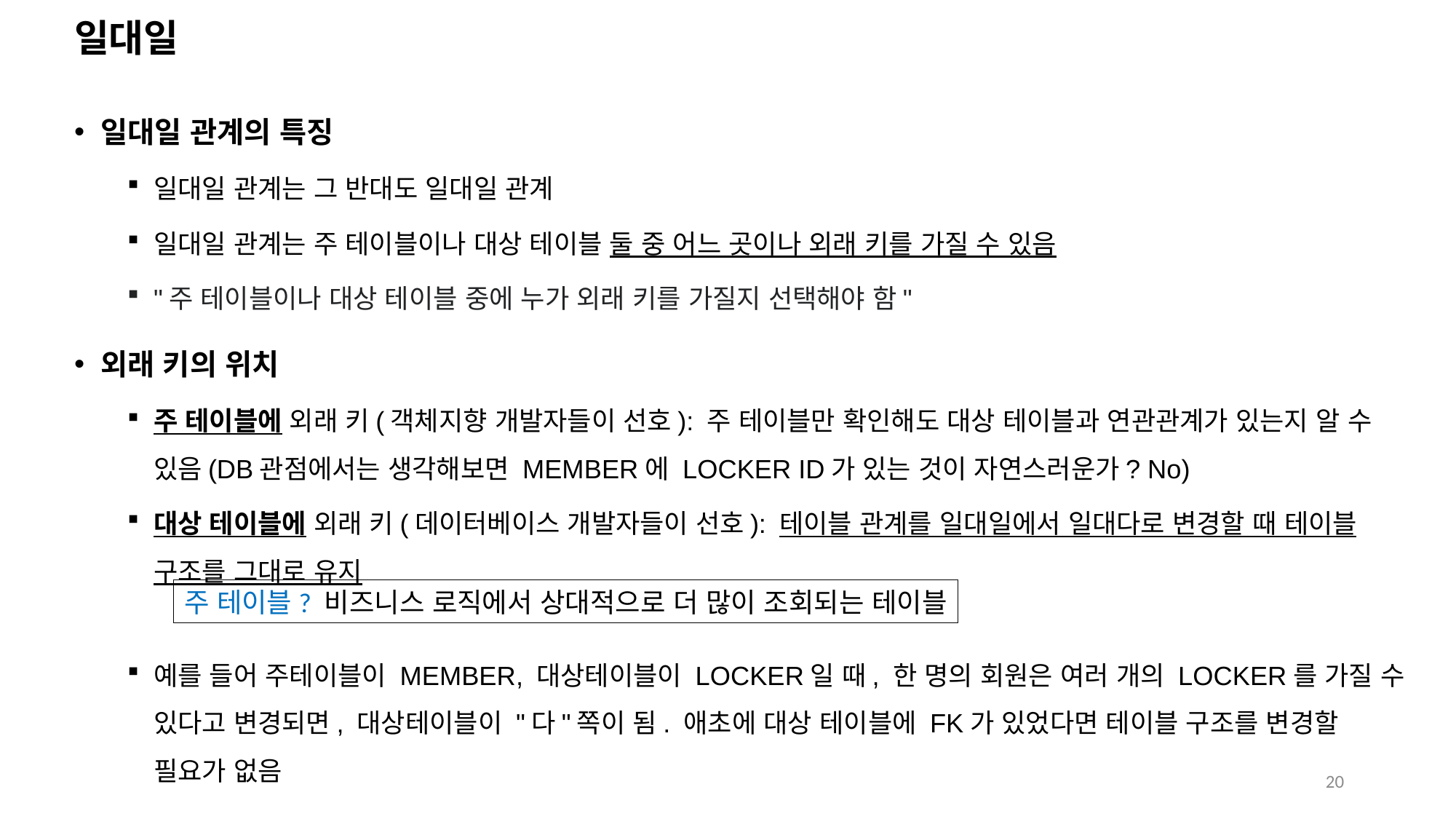

# 일대일
일대일 관계의 특징
일대일 관계는 그 반대도 일대일 관계
일대일 관계는 주 테이블이나 대상 테이블 둘 중 어느 곳이나 외래 키를 가질 수 있음
"주 테이블이나 대상 테이블 중에 누가 외래 키를 가질지 선택해야 함"
외래 키의 위치
주 테이블에 외래 키(객체지향 개발자들이 선호): 주 테이블만 확인해도 대상 테이블과 연관관계가 있는지 알 수 있음(DB관점에서는 생각해보면 MEMBER에 LOCKER ID가 있는 것이 자연스러운가? No)
대상 테이블에 외래 키(데이터베이스 개발자들이 선호): 테이블 관계를 일대일에서 일대다로 변경할 때 테이블 구조를 그대로 유지

예를 들어 주테이블이 MEMBER, 대상테이블이 LOCKER일 때, 한 명의 회원은 여러 개의 LOCKER를 가질 수 있다고 변경되면, 대상테이블이 "다"쪽이 됨. 애초에 대상 테이블에 FK가 있었다면 테이블 구조를 변경할 필요가 없음

주 테이블? 비즈니스 로직에서 상대적으로 더 많이 조회되는 테이블
20